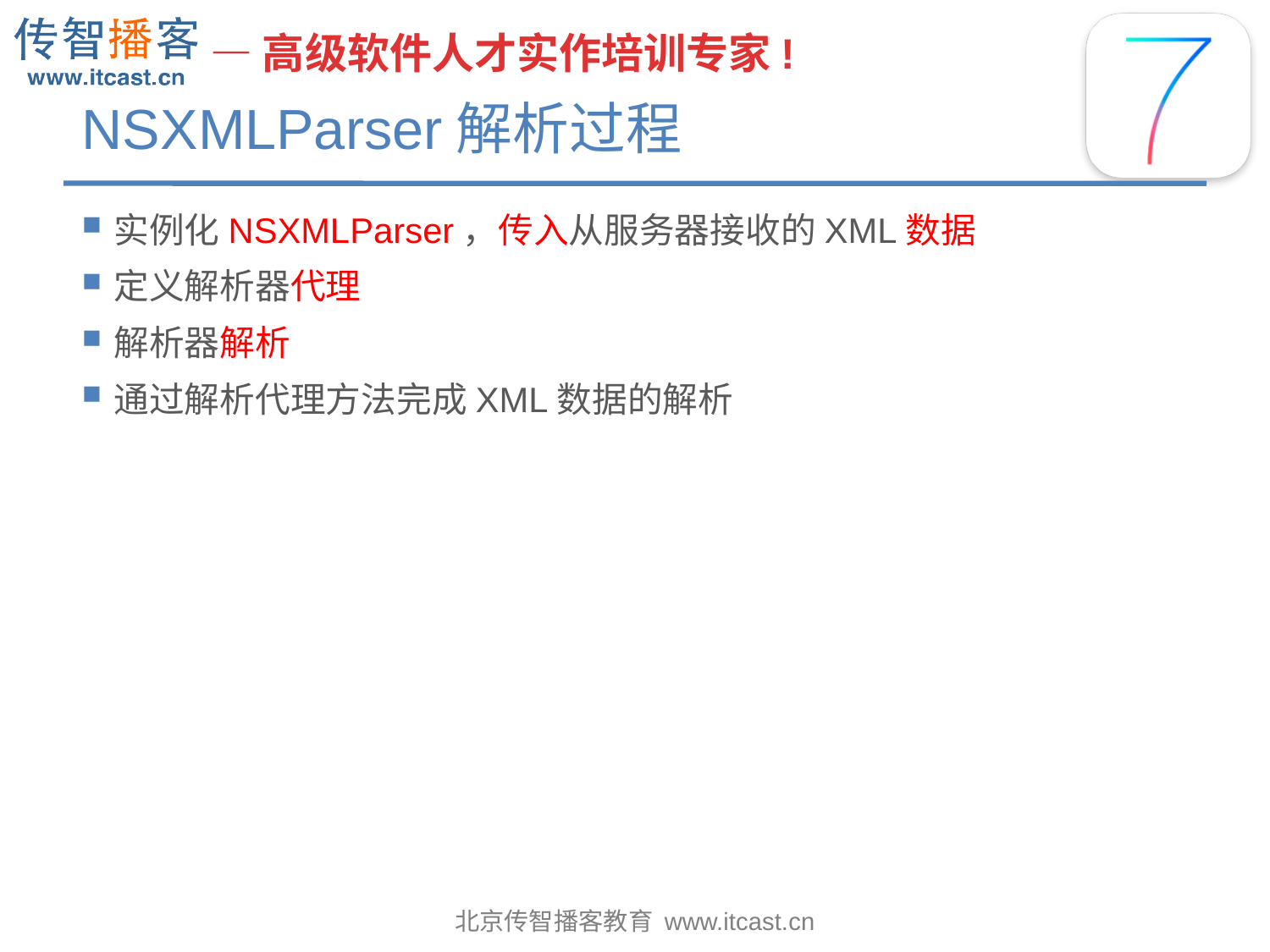

# NSXMLParser解析过程
实例化NSXMLParser，传入从服务器接收的XML数据
定义解析器代理
解析器解析
通过解析代理方法完成XML数据的解析